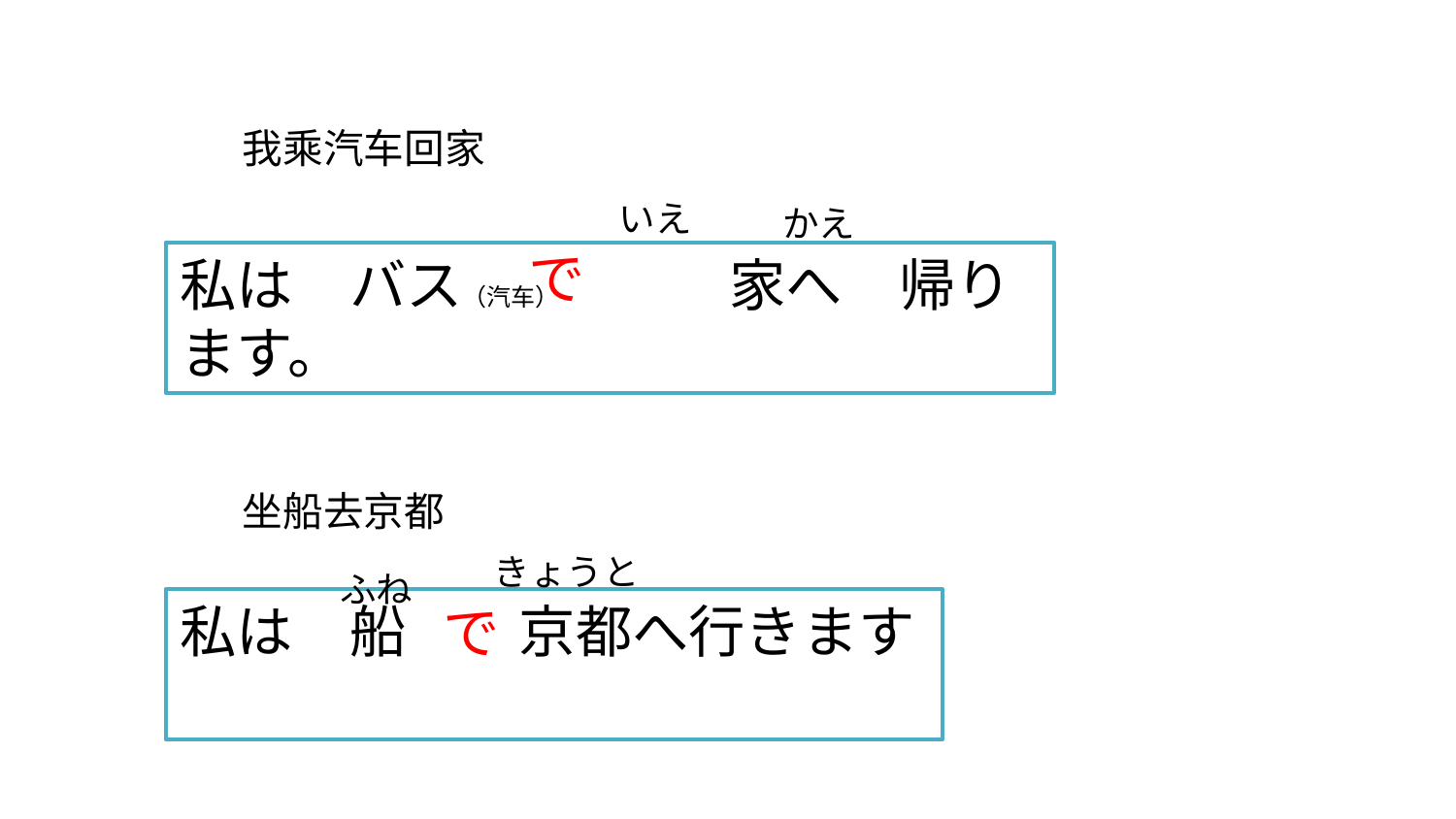

我乘汽车回家
いえ
かえ
で
私は　バス（汽车）　　　家へ　帰ります。
坐船去京都
きょうと
ふね
私は　船　　京都へ行きます
で